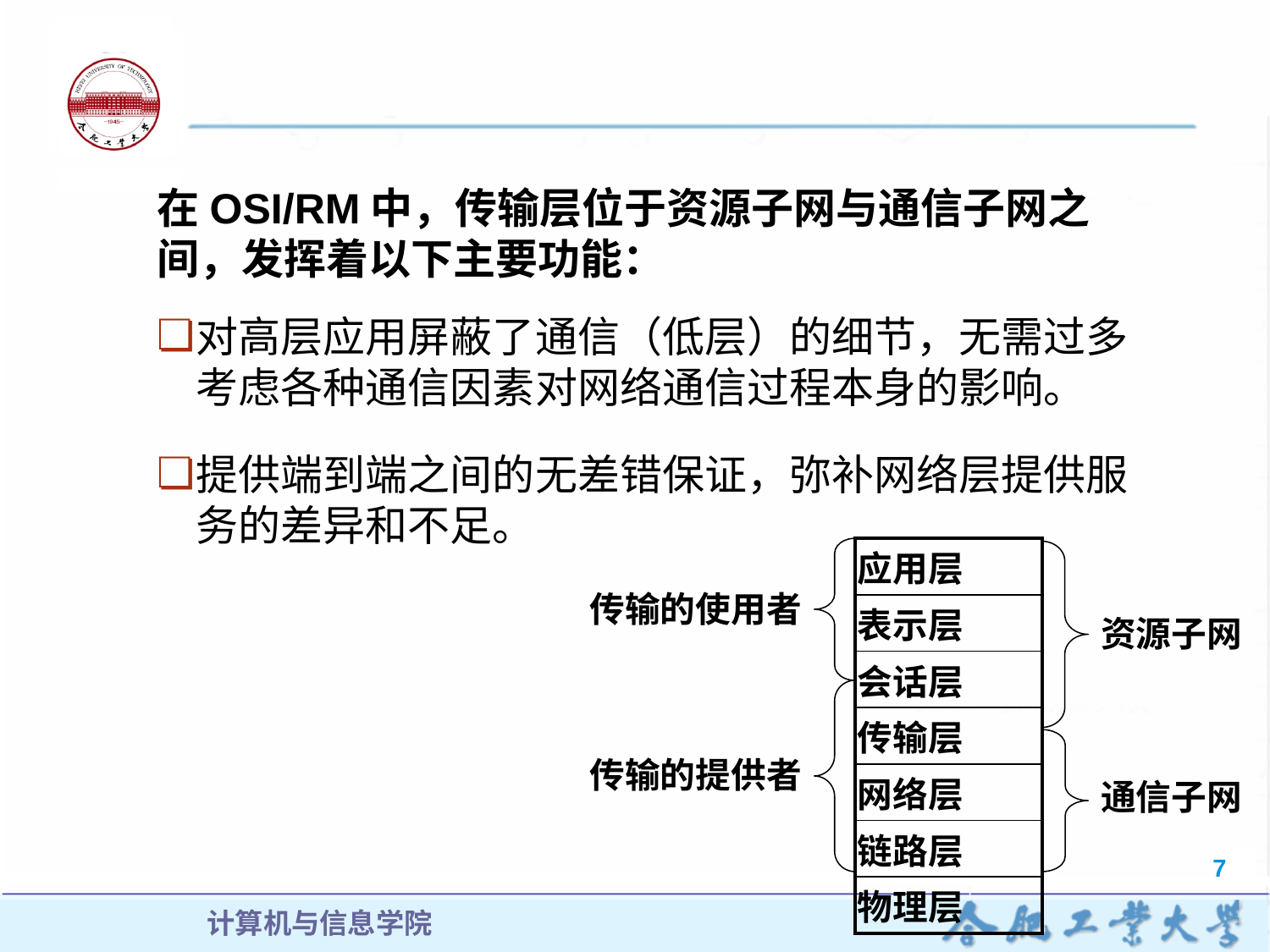

在OSI/RM中，传输层位于资源子网与通信子网之间，发挥着以下主要功能：
对高层应用屏蔽了通信（低层）的细节，无需过多考虑各种通信因素对网络通信过程本身的影响。
提供端到端之间的无差错保证，弥补网络层提供服务的差异和不足。

| 应用层 |
| --- |
| 表示层 |
| 会话层 |
| 传输层 |
| 网络层 |
| 链路层 |
| 物理层 |
传输的使用者
资源子网
传输的提供者
通信子网